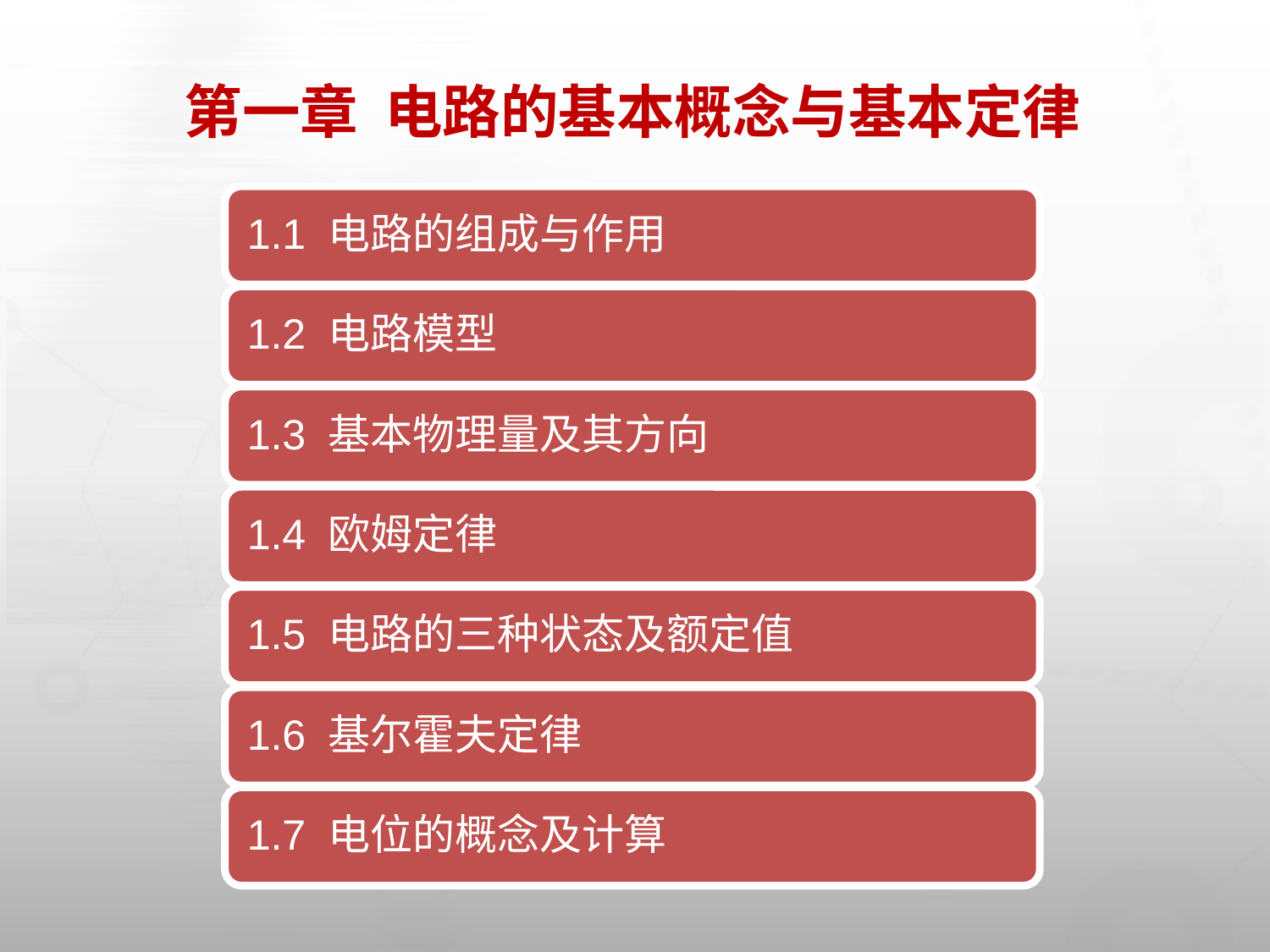

# 第一章  电路的基本概念与基本定律
1.1 电路的组成与作用
1.2 电路模型
1.3 基本物理量及其方向
1.4 欧姆定律
1.5 电路的三种状态及额定值
1.6 基尔霍夫定律
1.7 电位的概念及计算